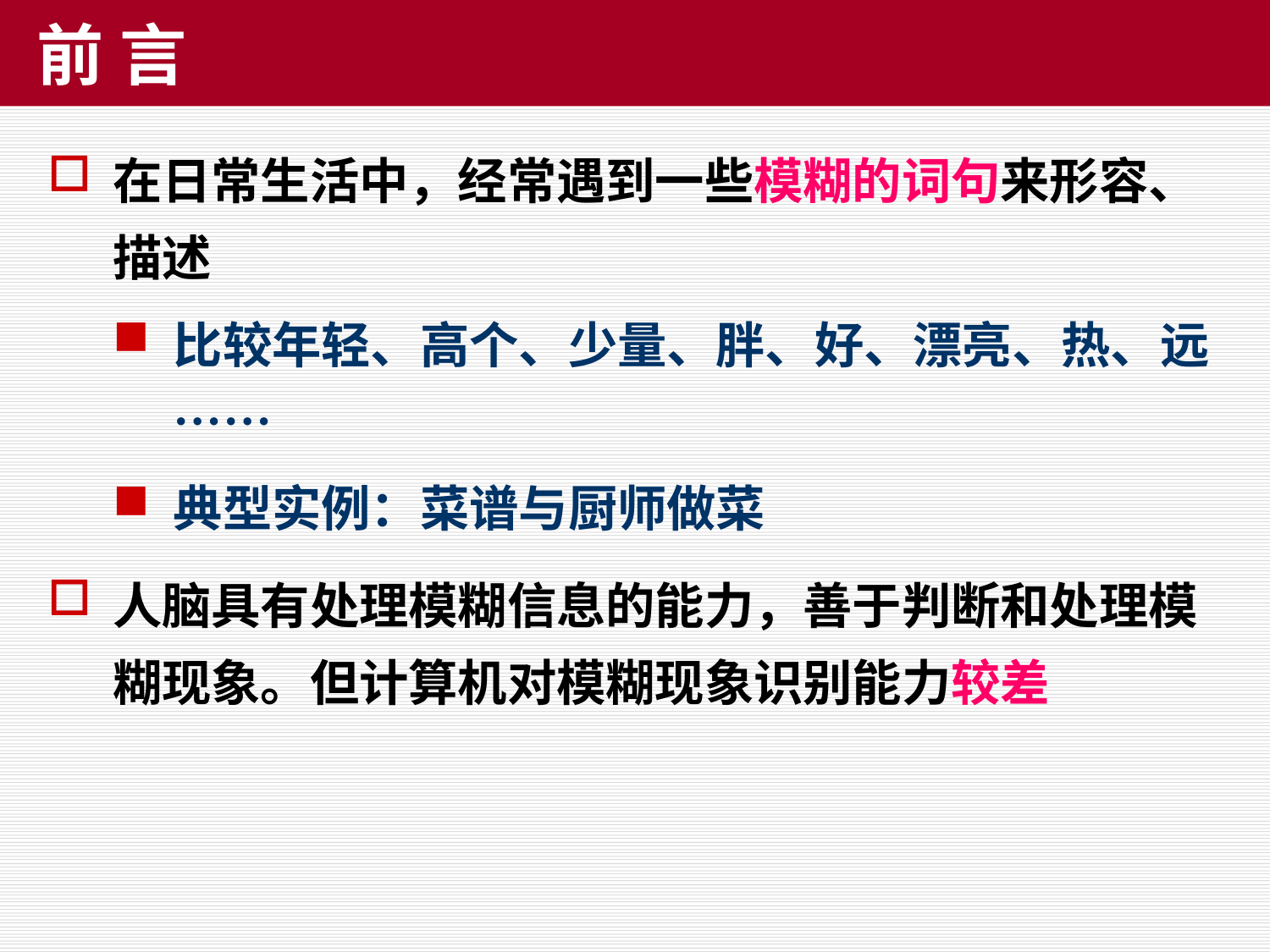

# 前 言
在日常生活中，经常遇到一些模糊的词句来形容、描述
比较年轻、高个、少量、胖、好、漂亮、热、远……
典型实例：菜谱与厨师做菜
人脑具有处理模糊信息的能力，善于判断和处理模糊现象。但计算机对模糊现象识别能力较差